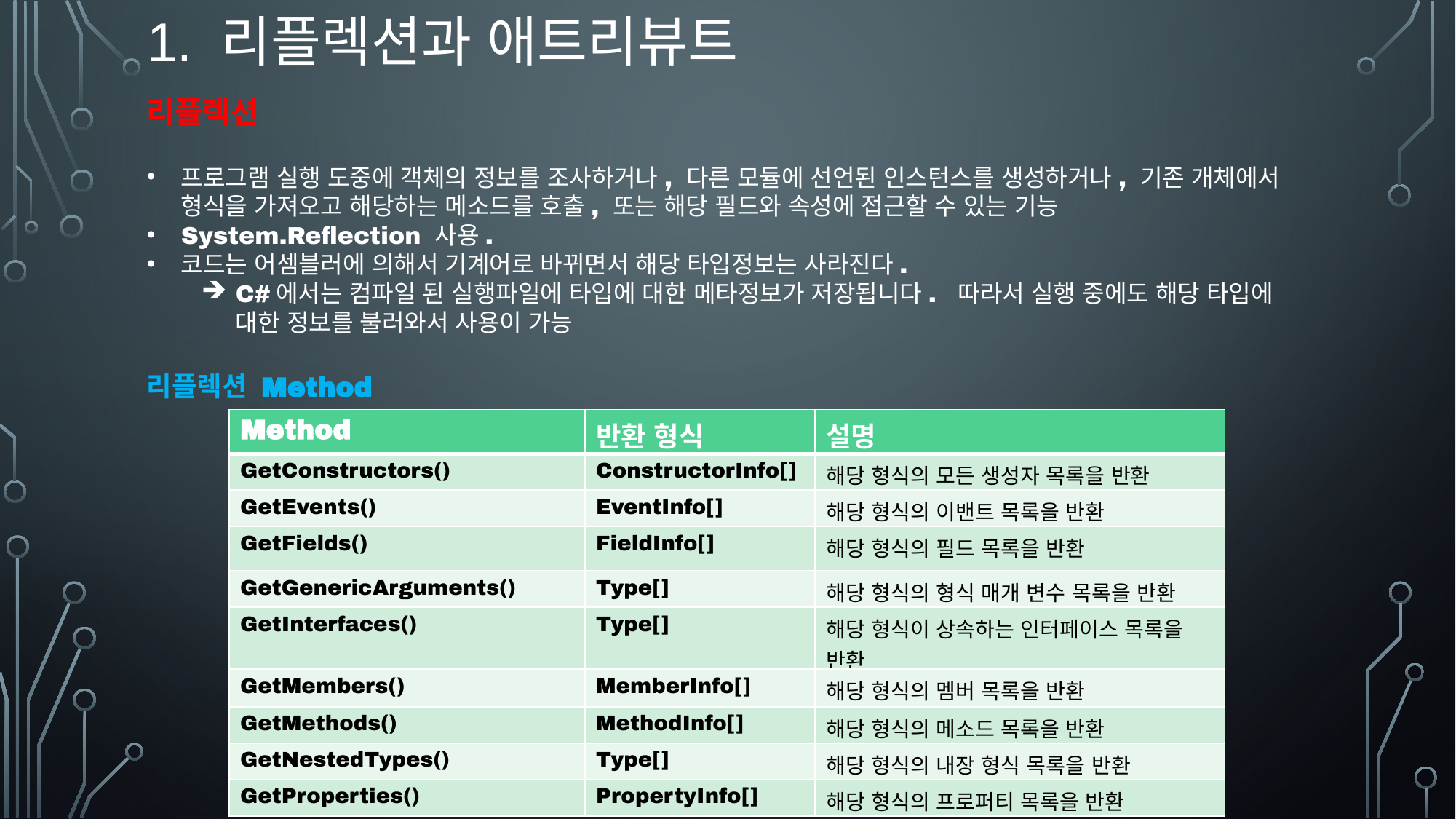

# 1. 리플렉션과 애트리뷰트
리플렉션

프로그램 실행 도중에 객체의 정보를 조사하거나, 다른 모듈에 선언된 인스턴스를 생성하거나, 기존 개체에서 형식을 가져오고 해당하는 메소드를 호출, 또는 해당 필드와 속성에 접근할 수 있는 기능
System.Reflection 사용.
코드는 어셈블러에 의해서 기계어로 바뀌면서 해당 타입정보는 사라진다.
C#에서는 컴파일 된 실행파일에 타입에 대한 메타정보가 저장됩니다.  따라서 실행 중에도 해당 타입에 대한 정보를 불러와서 사용이 가능

리플렉션 Method
| Method | 반환 형식 | 설명 |
| --- | --- | --- |
| GetConstructors() | ConstructorInfo[] | 해당 형식의 모든 생성자 목록을 반환 |
| GetEvents() | EventInfo[] | 해당 형식의 이밴트 목록을 반환 |
| GetFields() | FieldInfo[] | 해당 형식의 필드 목록을 반환 |
| GetGenericArguments() | Type[] | 해당 형식의 형식 매개 변수 목록을 반환 |
| GetInterfaces() | Type[] | 해당 형식이 상속하는 인터페이스 목록을 반환 |
| GetMembers() | MemberInfo[] | 해당 형식의 멤버 목록을 반환 |
| GetMethods() | MethodInfo[] | 해당 형식의 메소드 목록을 반환 |
| GetNestedTypes() | Type[] | 해당 형식의 내장 형식 목록을 반환 |
| GetProperties() | PropertyInfo[] | 해당 형식의 프로퍼티 목록을 반환 |